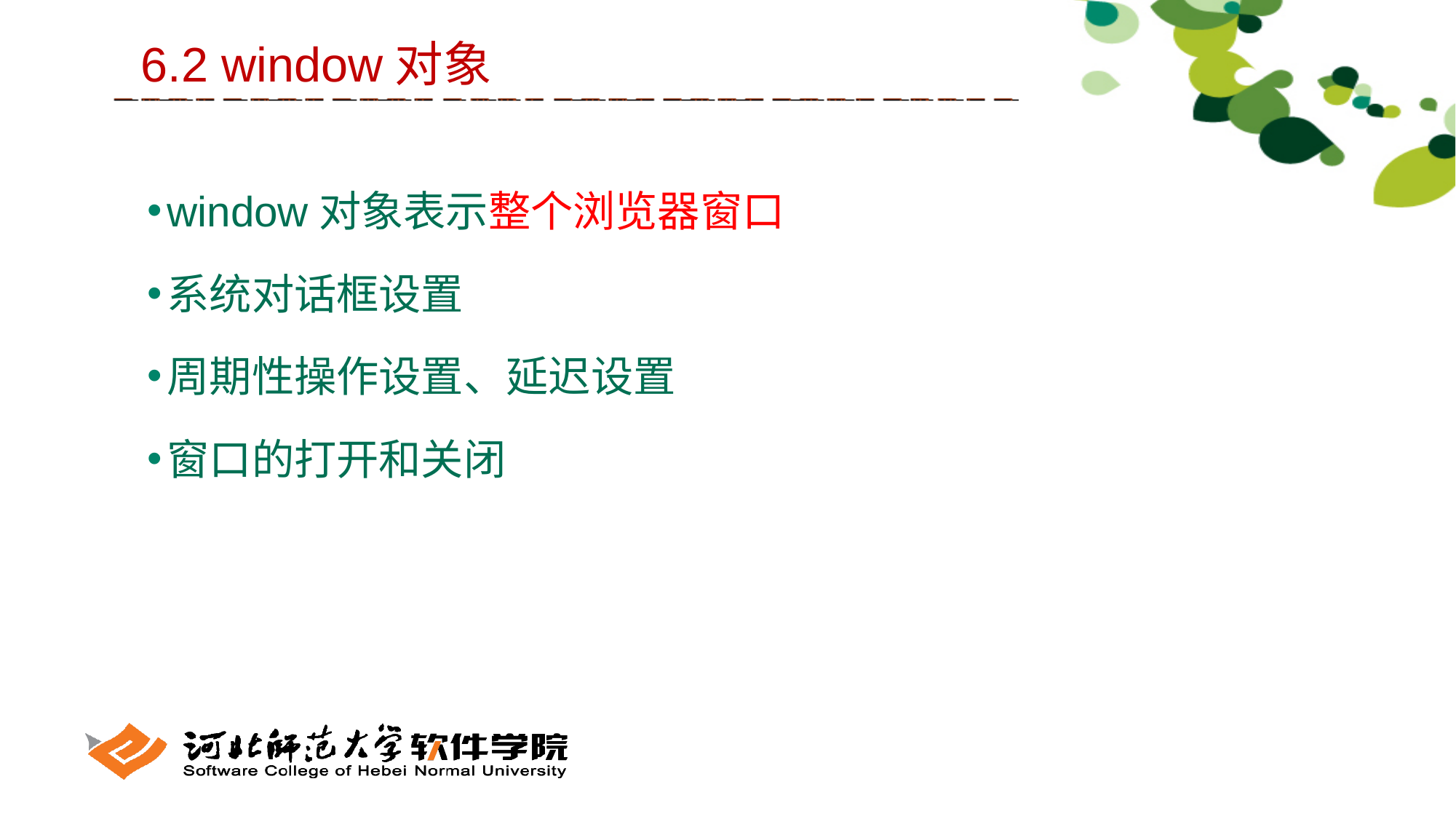

6.2 window对象
window对象表示整个浏览器窗口
系统对话框设置
周期性操作设置、延迟设置
窗口的打开和关闭